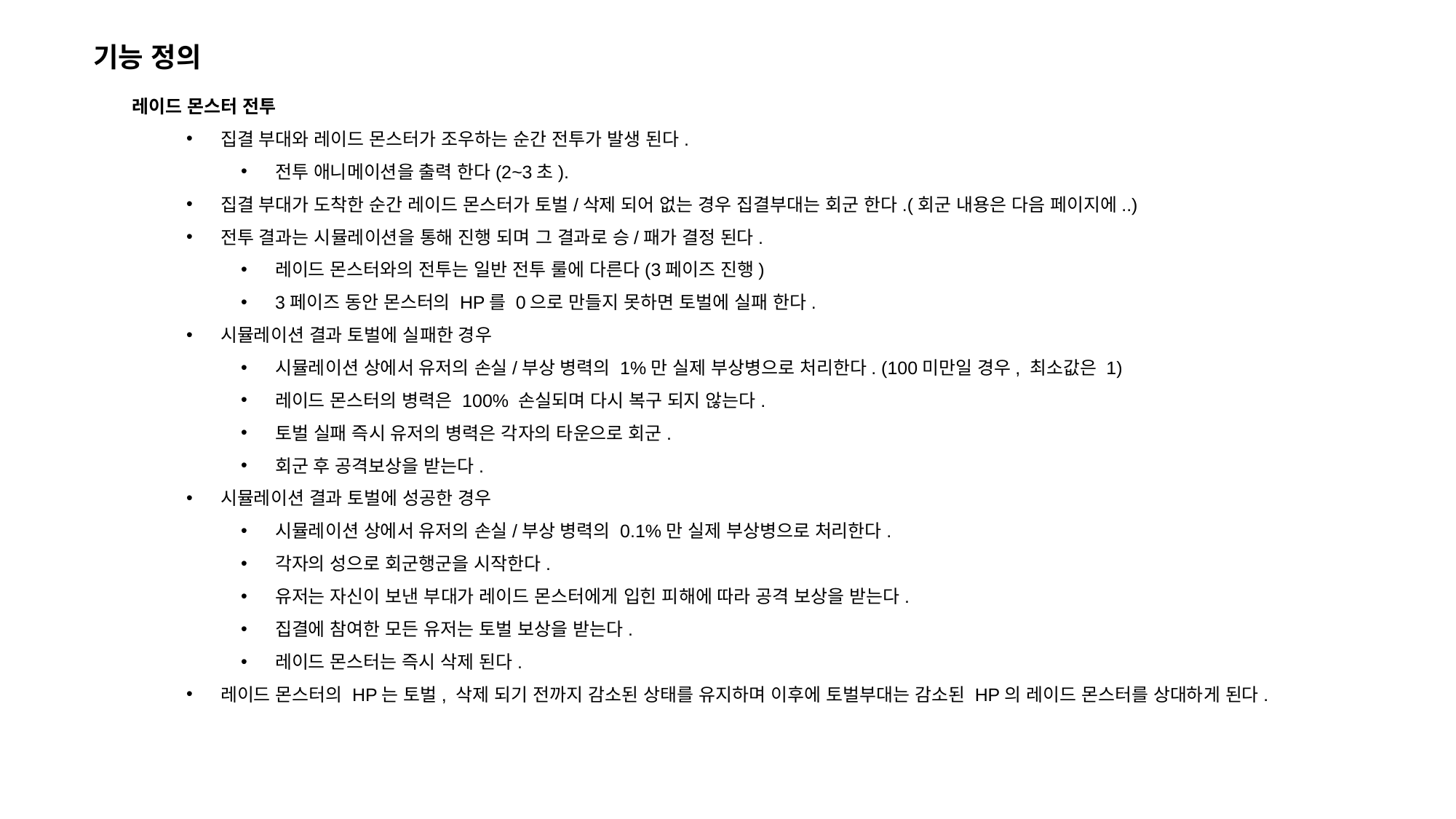

기능 정의
레이드 몬스터 전투
집결 부대와 레이드 몬스터가 조우하는 순간 전투가 발생 된다.
전투 애니메이션을 출력 한다(2~3초).
집결 부대가 도착한 순간 레이드 몬스터가 토벌/삭제 되어 없는 경우 집결부대는 회군 한다.(회군 내용은 다음 페이지에..)
전투 결과는 시뮬레이션을 통해 진행 되며 그 결과로 승/패가 결정 된다.
레이드 몬스터와의 전투는 일반 전투 룰에 다른다(3페이즈 진행)
3페이즈 동안 몬스터의 HP를 0으로 만들지 못하면 토벌에 실패 한다.
시뮬레이션 결과 토벌에 실패한 경우
시뮬레이션 상에서 유저의 손실/부상 병력의 1%만 실제 부상병으로 처리한다. (100미만일 경우, 최소값은 1)
레이드 몬스터의 병력은 100% 손실되며 다시 복구 되지 않는다.
토벌 실패 즉시 유저의 병력은 각자의 타운으로 회군.
회군 후 공격보상을 받는다.
시뮬레이션 결과 토벌에 성공한 경우
시뮬레이션 상에서 유저의 손실/부상 병력의 0.1%만 실제 부상병으로 처리한다.
각자의 성으로 회군행군을 시작한다.
유저는 자신이 보낸 부대가 레이드 몬스터에게 입힌 피해에 따라 공격 보상을 받는다.
집결에 참여한 모든 유저는 토벌 보상을 받는다.
레이드 몬스터는 즉시 삭제 된다.
레이드 몬스터의 HP는 토벌, 삭제 되기 전까지 감소된 상태를 유지하며 이후에 토벌부대는 감소된 HP의 레이드 몬스터를 상대하게 된다.